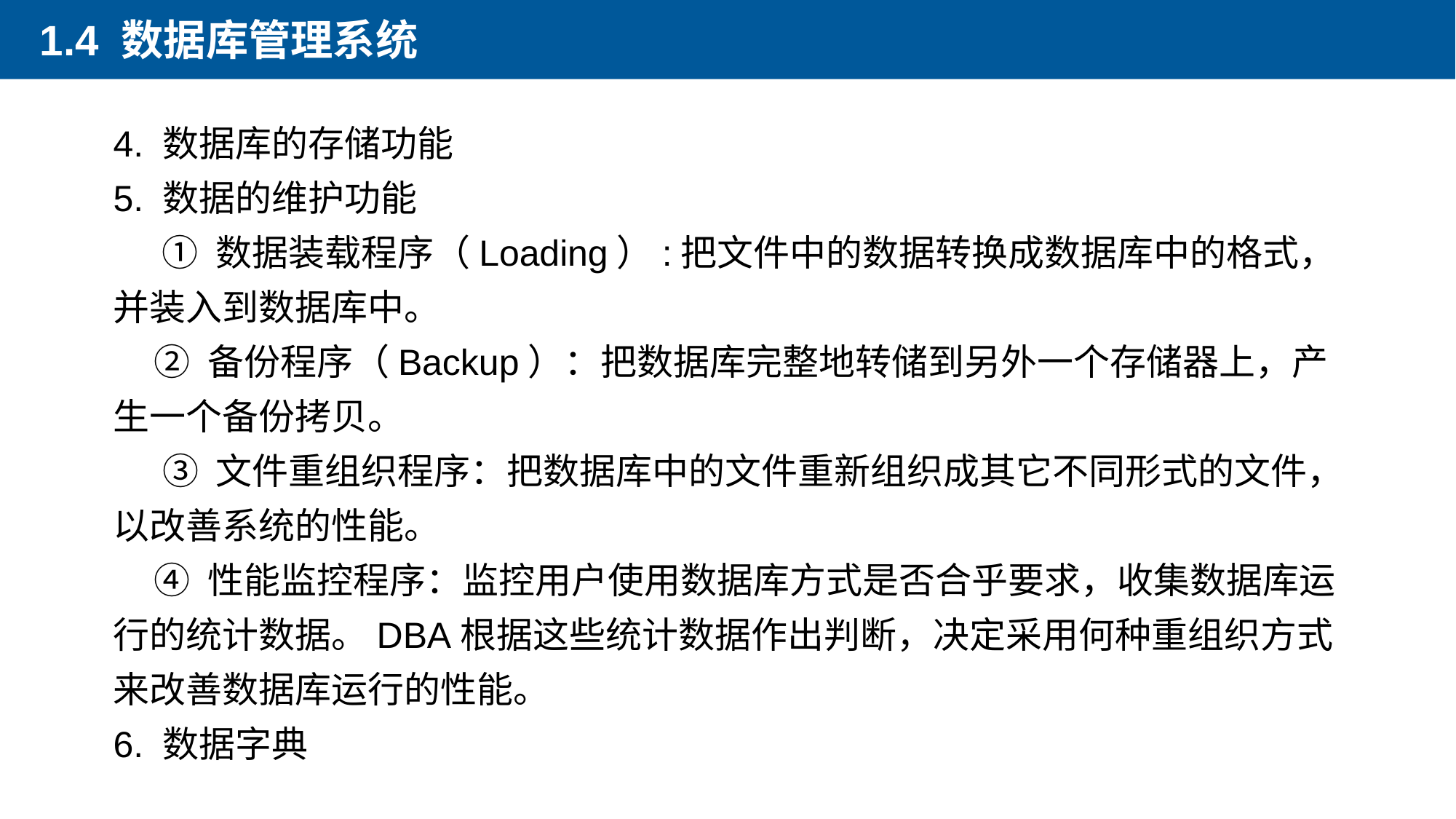

1.4 数据库管理系统
4. 数据库的存储功能
5. 数据的维护功能
      ① 数据装载程序（Loading）:把文件中的数据转换成数据库中的格式，并装入到数据库中。
     ② 备份程序（Backup）：把数据库完整地转储到另外一个存储器上，产生一个备份拷贝。
      ③ 文件重组织程序：把数据库中的文件重新组织成其它不同形式的文件，以改善系统的性能。
     ④ 性能监控程序：监控用户使用数据库方式是否合乎要求，收集数据库运行的统计数据。DBA根据这些统计数据作出判断，决定采用何种重组织方式来改善数据库运行的性能。
6. 数据字典